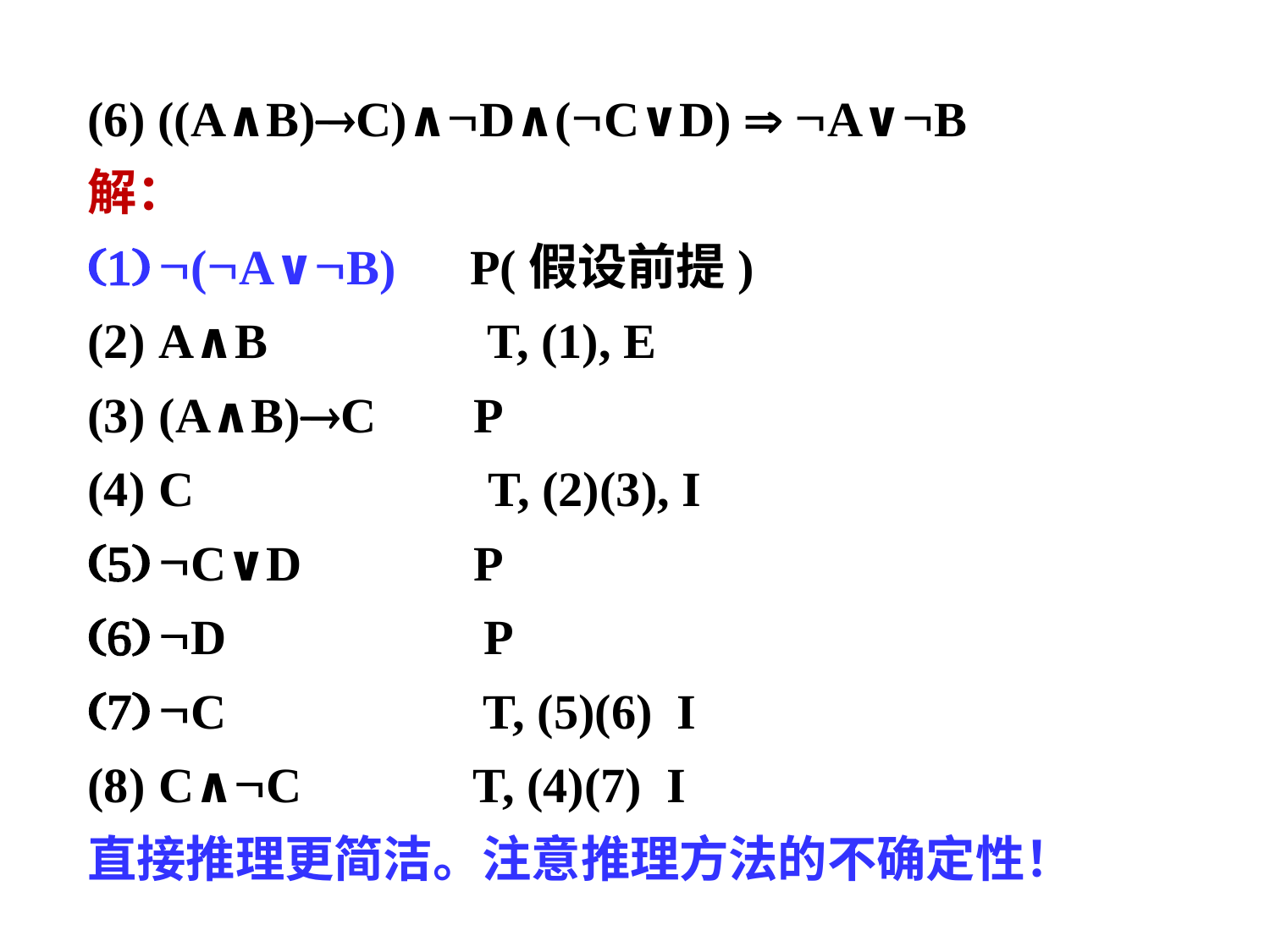

(6) ((A∧B)→C)∧¬D∧(¬C∨D) ⇒ ¬A∨¬B
解：
¬(¬A∨¬B)      P(假设前提)
A∧B                  T, (1), E
(A∧B)→C        P
C                        T, (2)(3), I
¬C∨D              P
¬D                     P
¬C                     T, (5)(6)  I
C∧¬C              T, (4)(7)  I
直接推理更简洁。注意推理方法的不确定性！